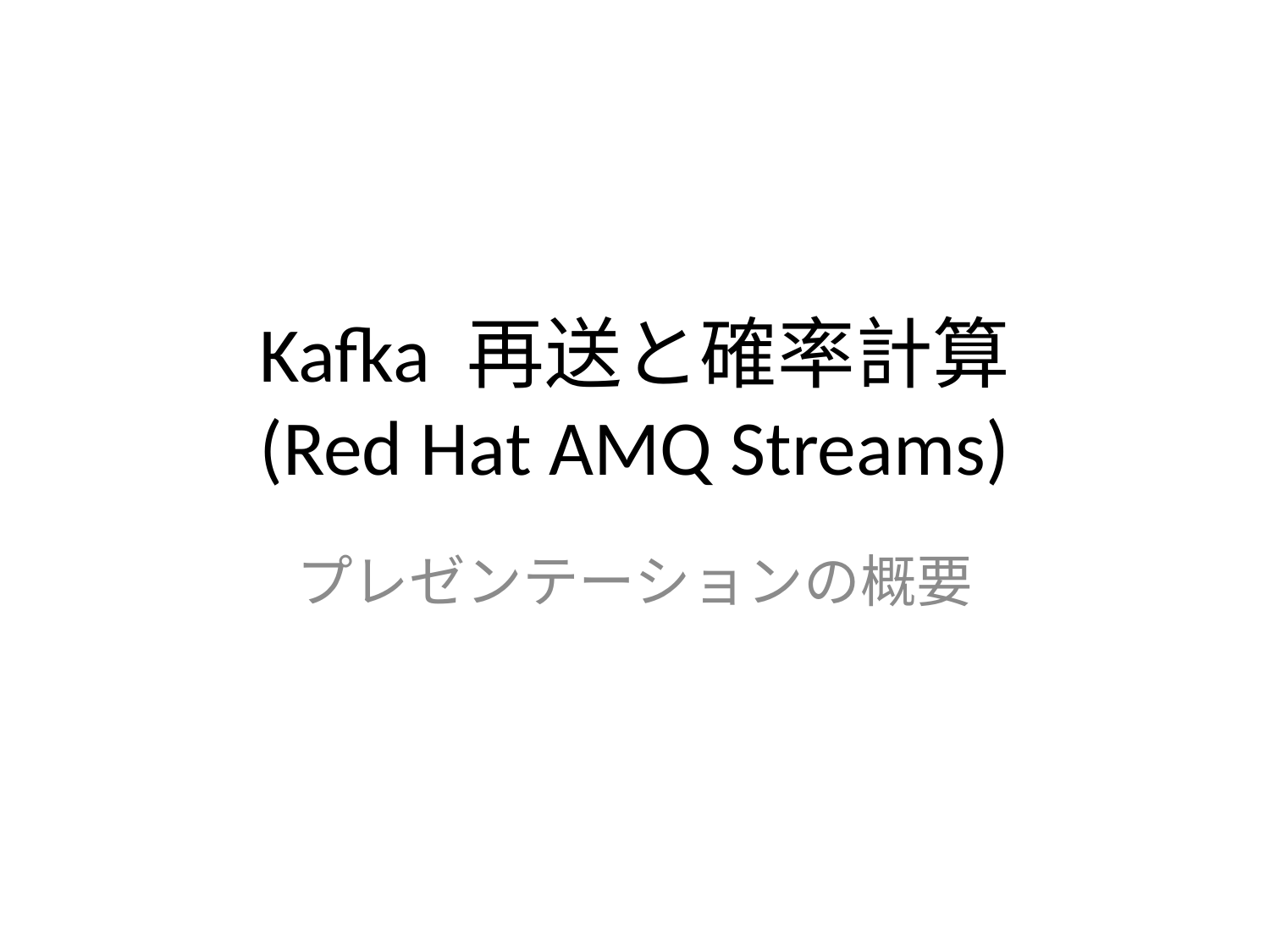

# Kafka 再送と確率計算
(Red Hat AMQ Streams)
プレゼンテーションの概要